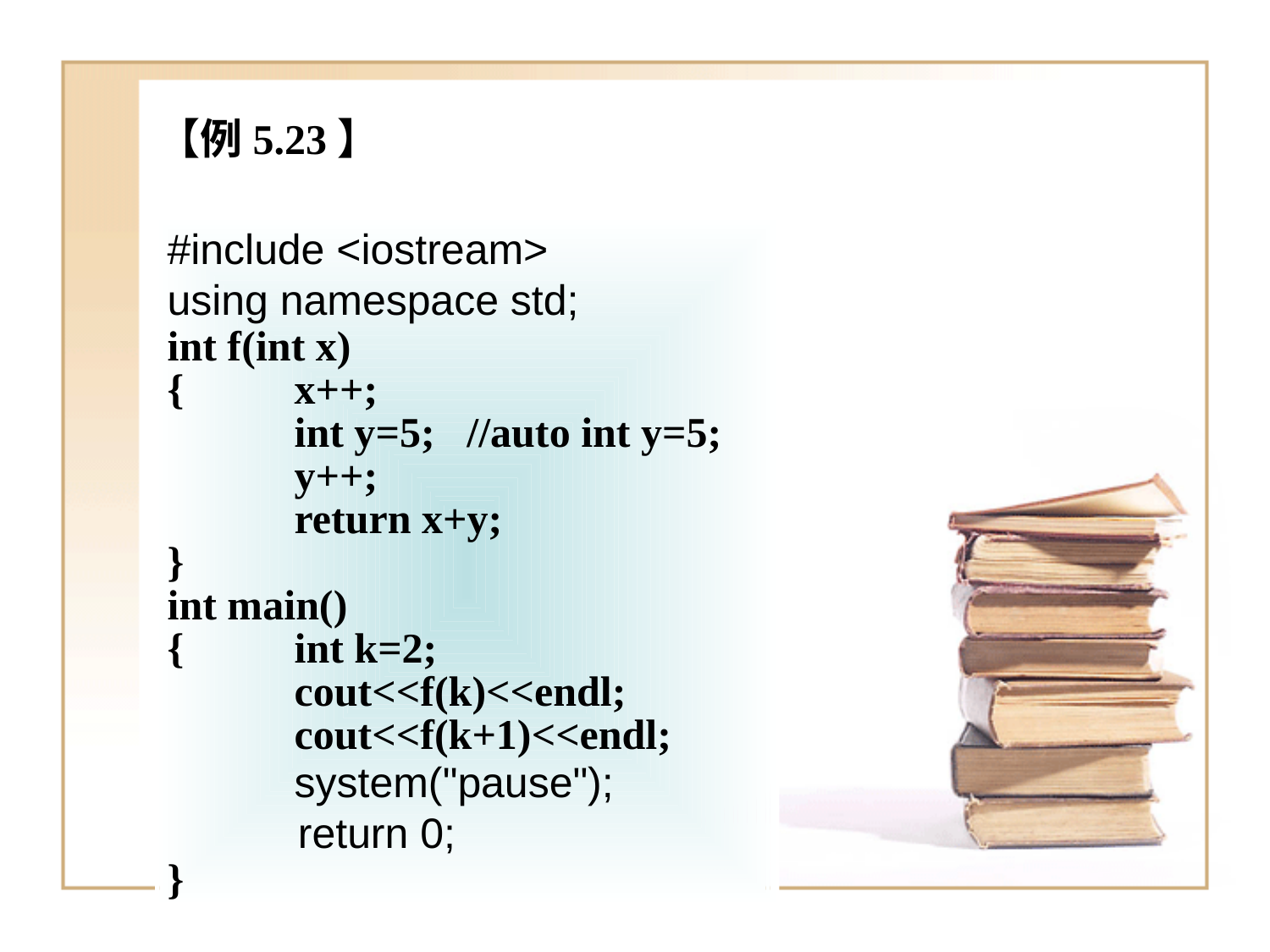

【例5.23】
#include <iostream>
using namespace std;
int f(int x)
{	x++;
	int y=5;   //auto int y=5;
	y++;
	return x+y;
}
int main()
{	int k=2;
	cout<<f(k)<<endl;
	cout<<f(k+1)<<endl;
            system("pause");
           return 0;
}